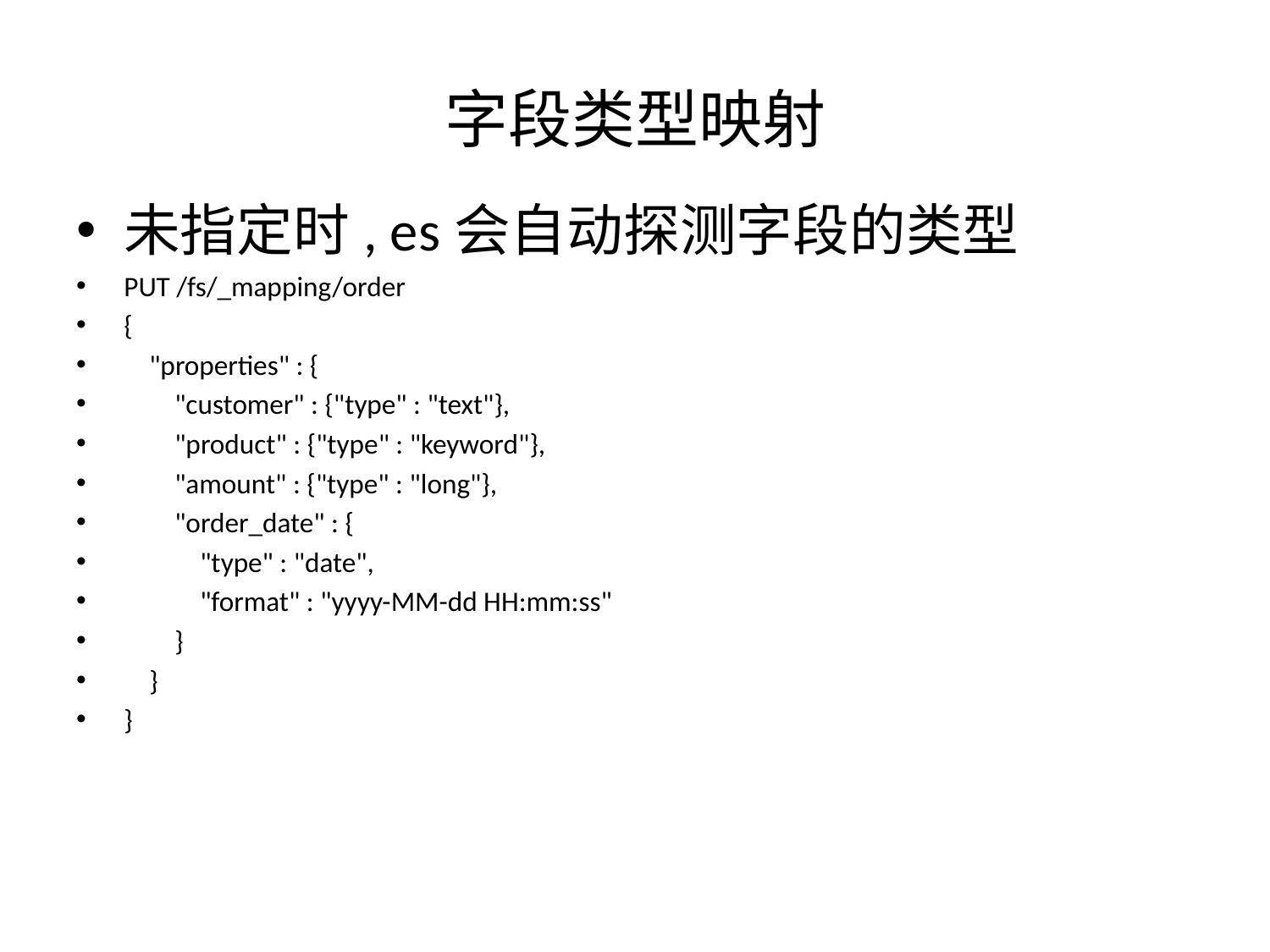

# 字段类型映射
未指定时, es会自动探测字段的类型
PUT /fs/_mapping/order
{
    "properties" : {
        "customer" : {"type" : "text"},
        "product" : {"type" : "keyword"},
        "amount" : {"type" : "long"},
        "order_date" : {
            "type" : "date",
            "format" : "yyyy-MM-dd HH:mm:ss"
        }
    }
}